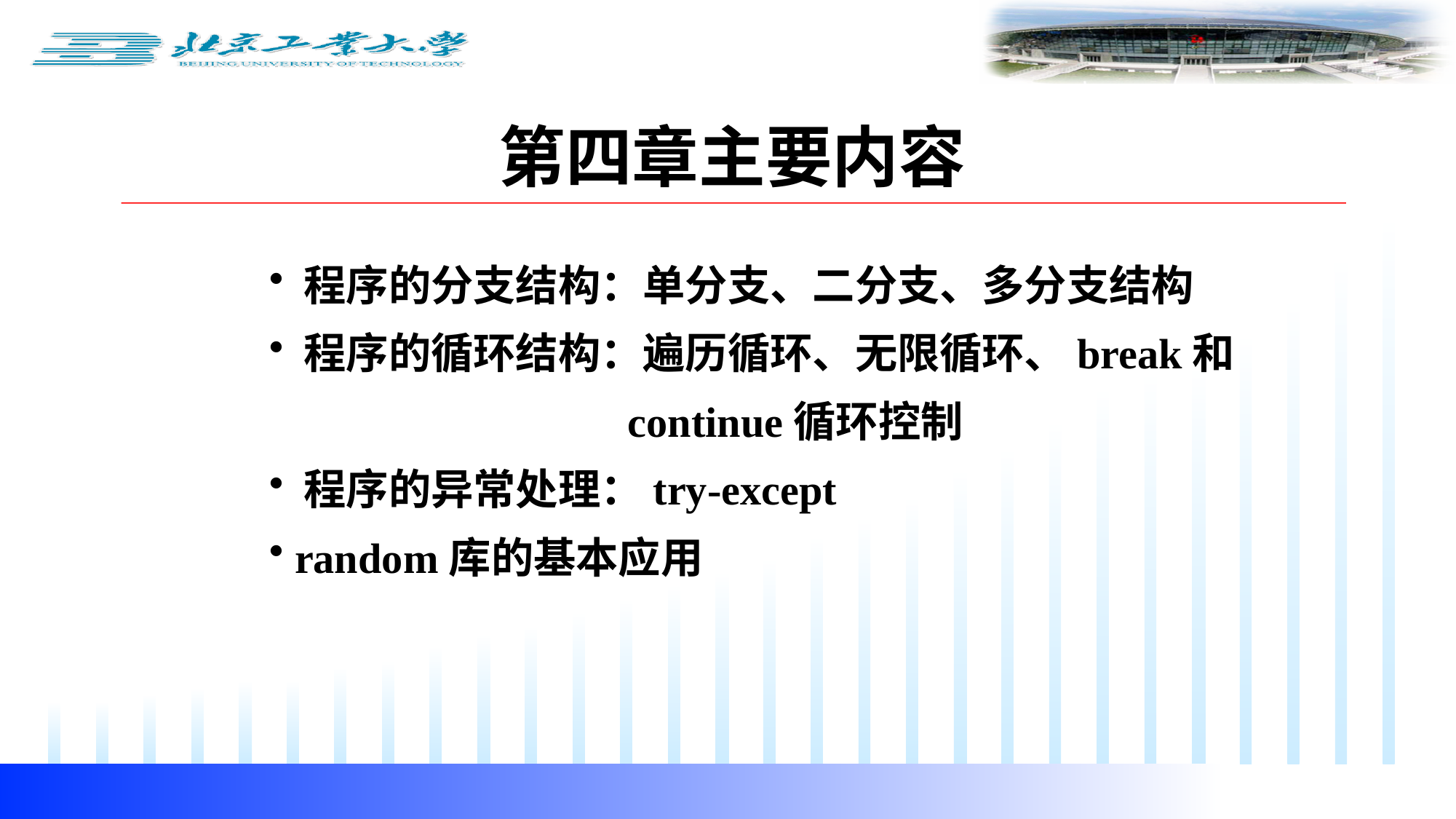

# 第四章主要内容
 程序的分支结构：单分支、二分支、多分支结构
 程序的循环结构：遍历循环、无限循环、break和
                                  continue循环控制
 程序的异常处理：try-except
 random库的基本应用